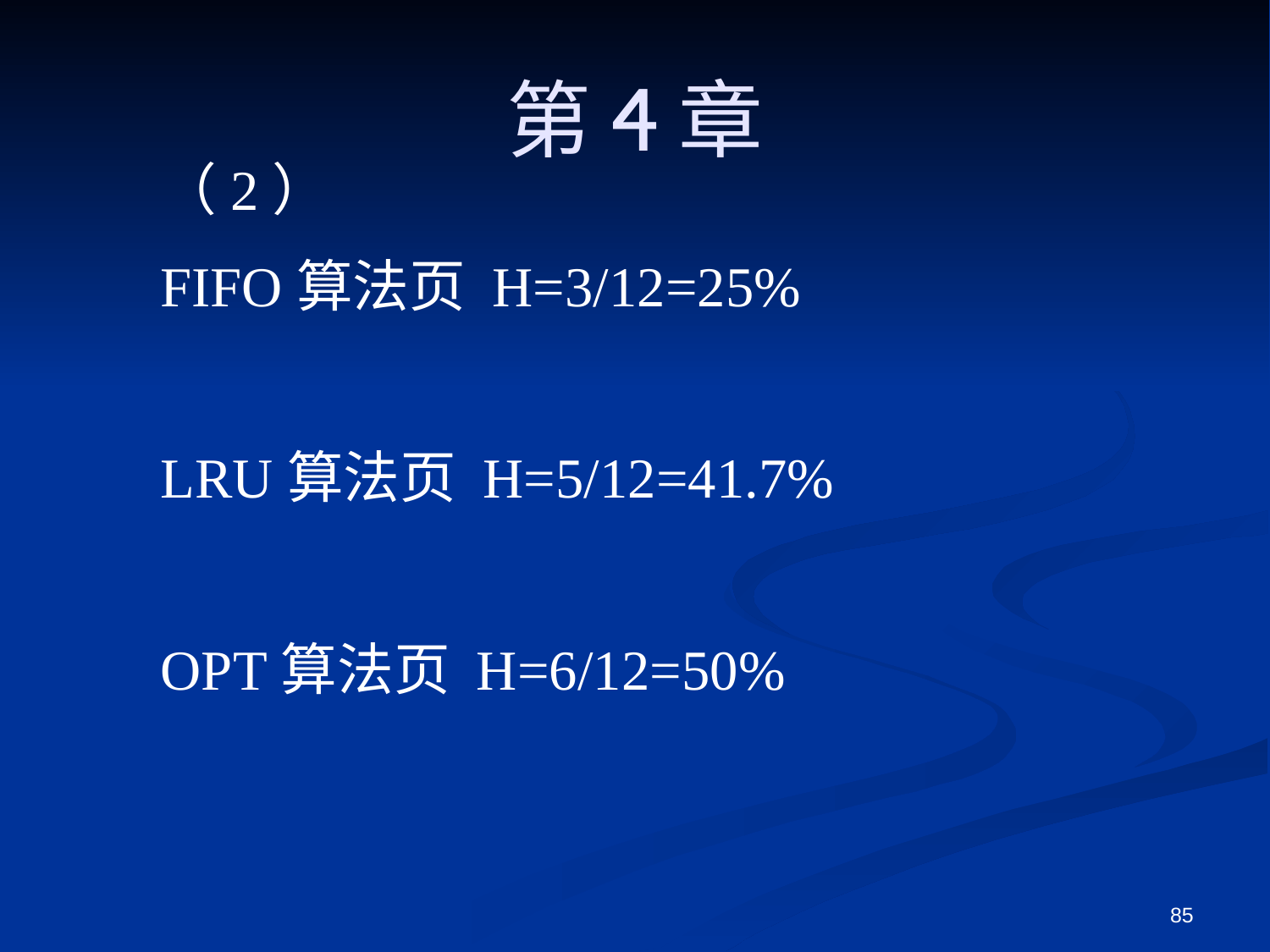

第4章
（2）
FIFO算法页 H=3/12=25%

LRU算法页 H=5/12=41.7%

OPT算法页 H=6/12=50%

85